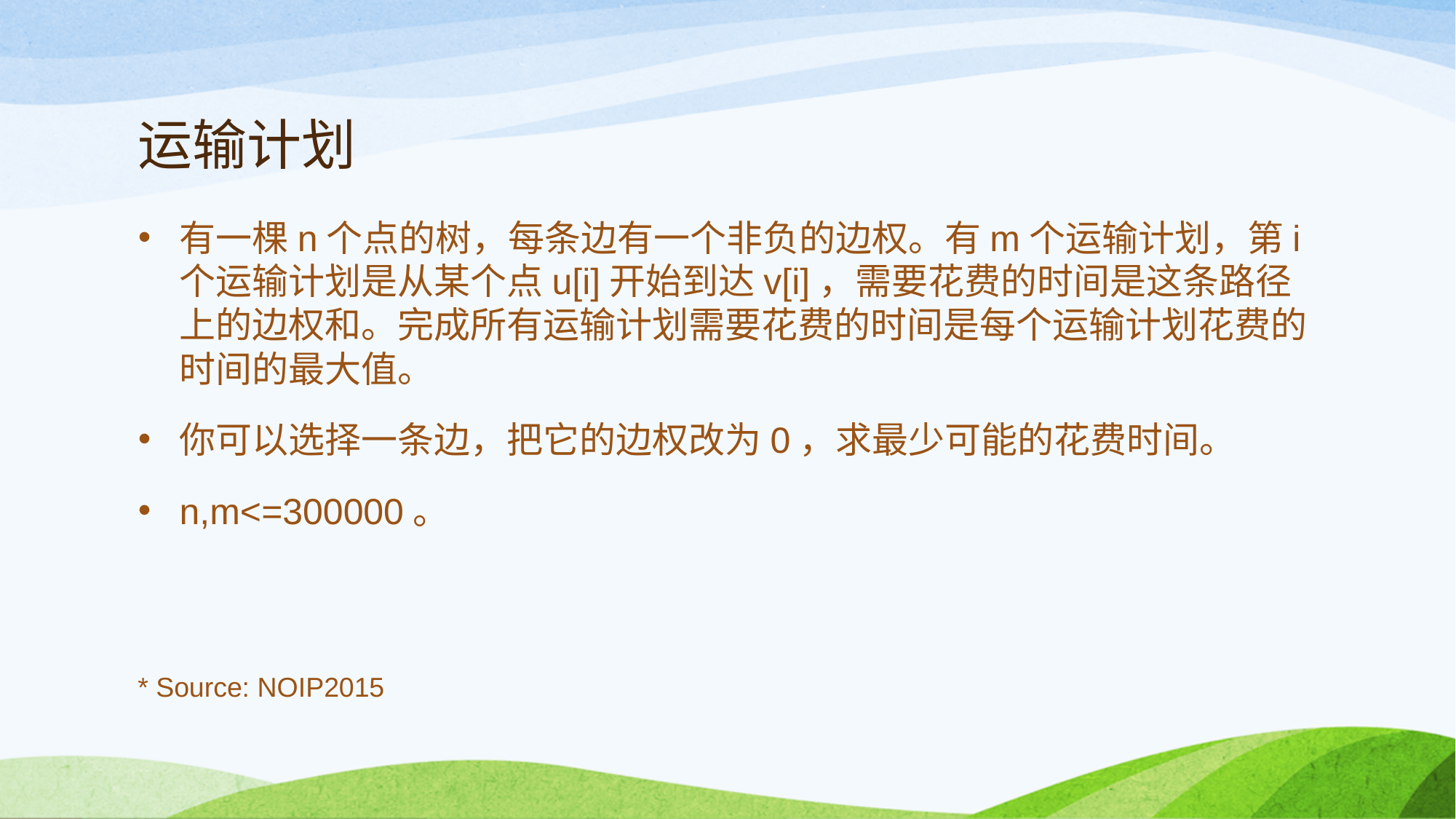

# 运输计划
有一棵n个点的树，每条边有一个非负的边权。有m个运输计划，第i个运输计划是从某个点u[i]开始到达v[i]，需要花费的时间是这条路径上的边权和。完成所有运输计划需要花费的时间是每个运输计划花费的时间的最大值。
你可以选择一条边，把它的边权改为0，求最少可能的花费时间。
n,m<=300000。
* Source: NOIP2015